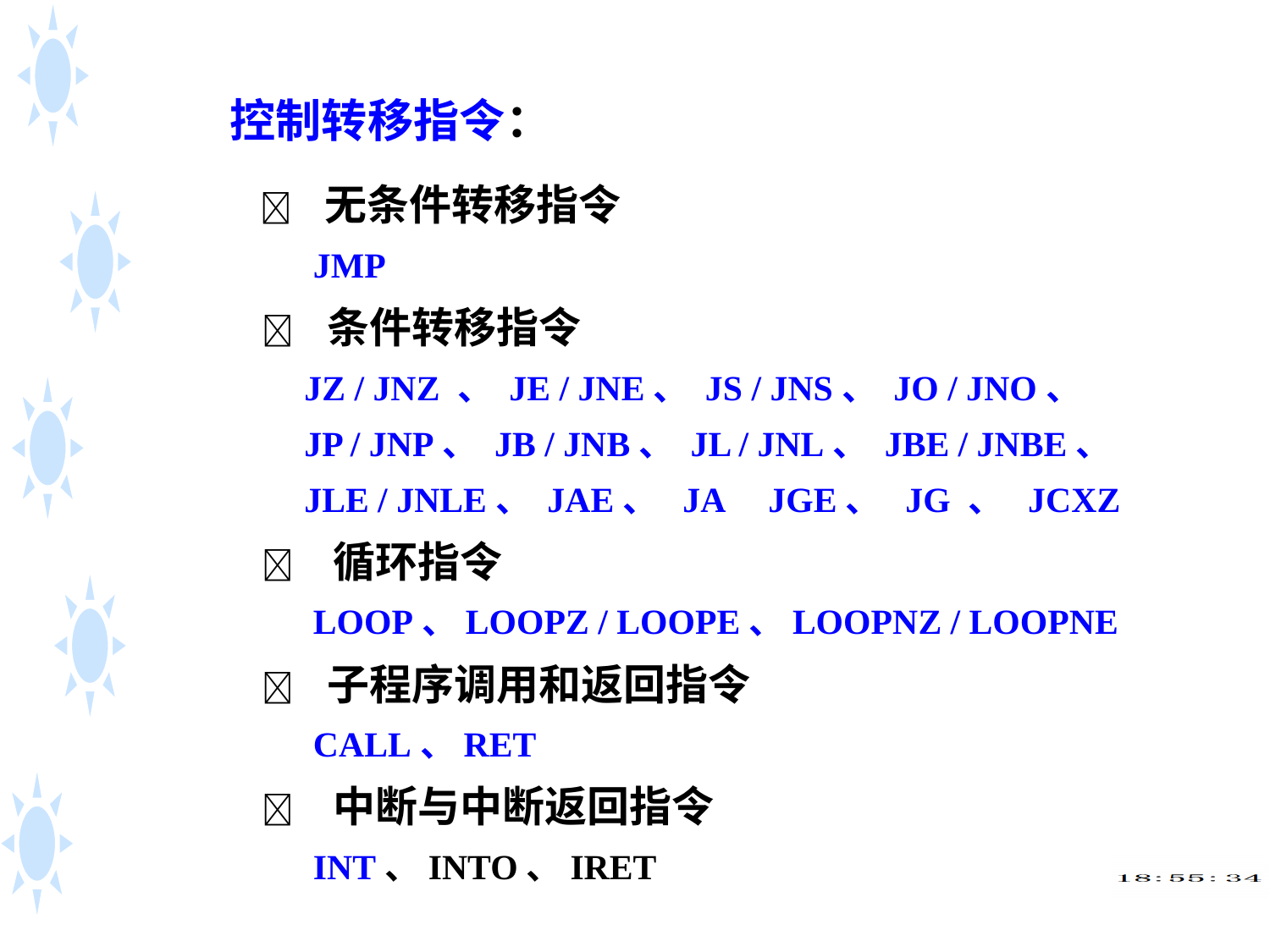

控制转移指令：
        •   无条件转移指令
 JMP
   •   条件转移指令
JZ / JNZ 、 JE / JNE、 JS / JNS、 JO / JNO、
JP / JNP、 JB / JNB、 JL / JNL、 JBE / JNBE、
JLE / JNLE、 JAE、  JA     JGE、  JG 、  JCXZ
   •   循环指令
 LOOP、LOOPZ / LOOPE、LOOPNZ / LOOPNE
   •   子程序调用和返回指令
 CALL、RET
   •   中断与中断返回指令
 INT、INTO、IRET